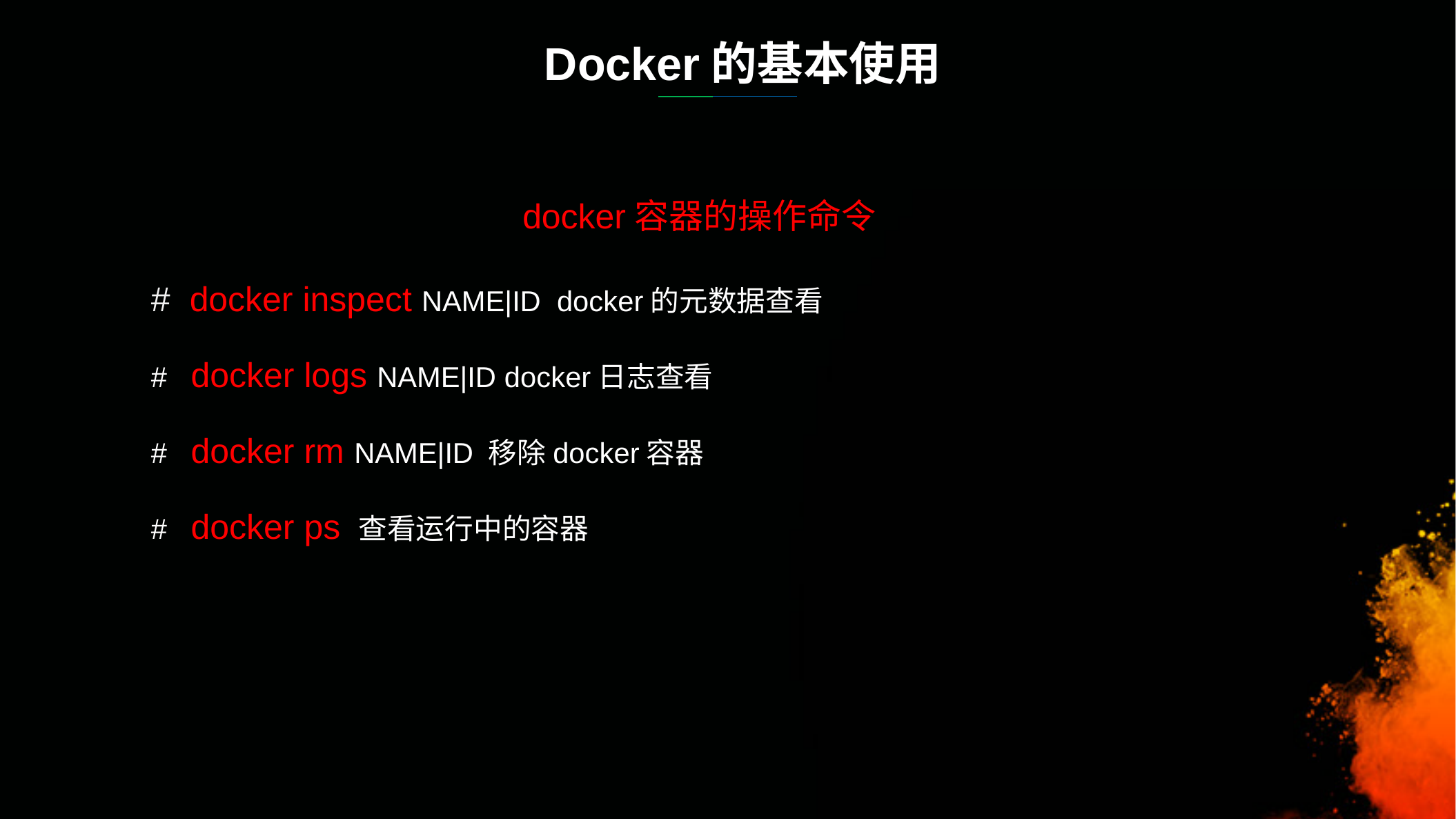

Docker的基本使用
docker容器的操作命令

#  docker inspect NAME|ID  docker的元数据查看

#   docker logs NAME|ID docker日志查看

#   docker rm NAME|ID 移除docker容器

#   docker ps 查看运行中的容器